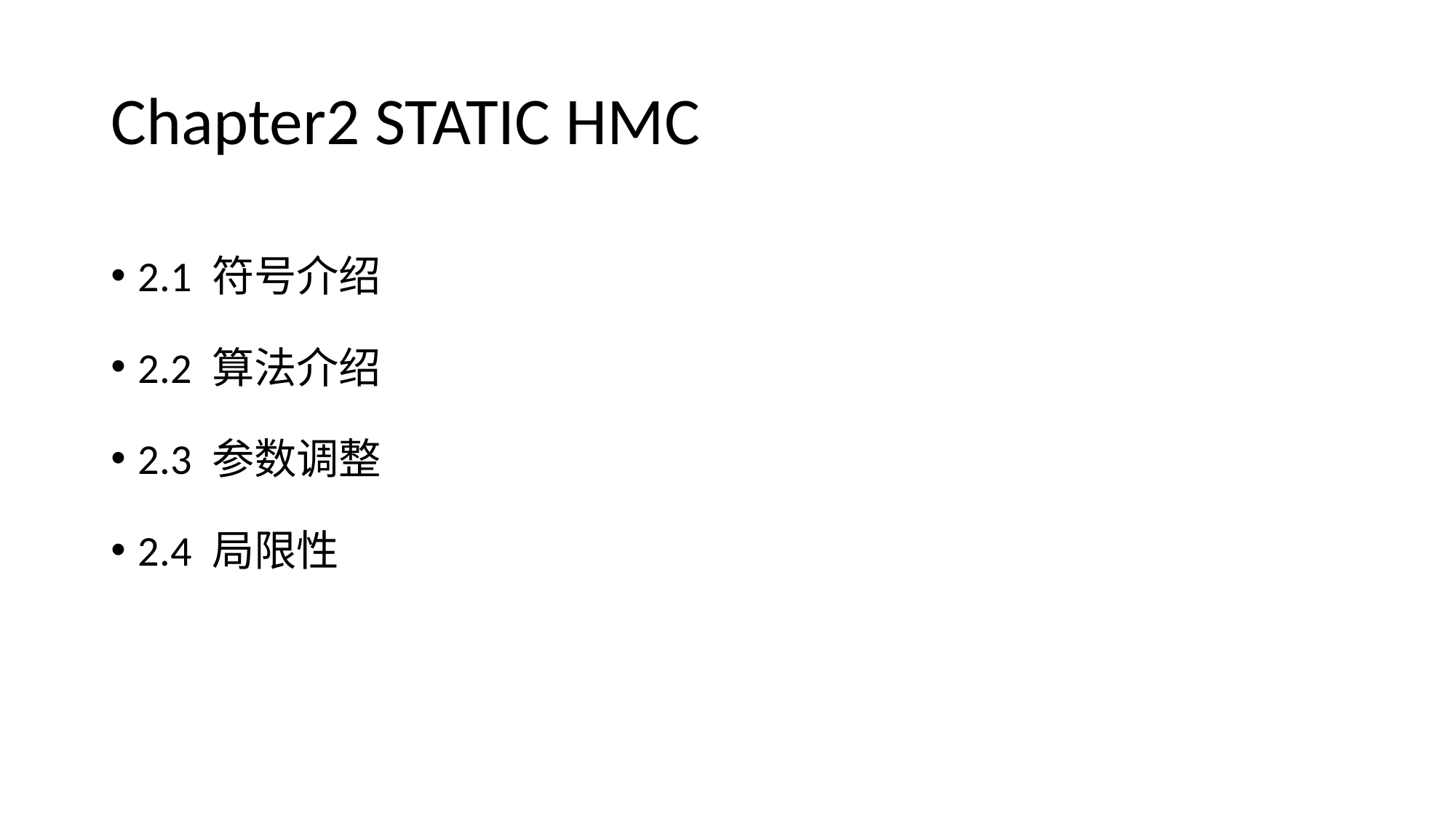

# Chapter2 STATIC HMC
2.1 符号介绍
2.2 算法介绍
2.3 参数调整
2.4 局限性